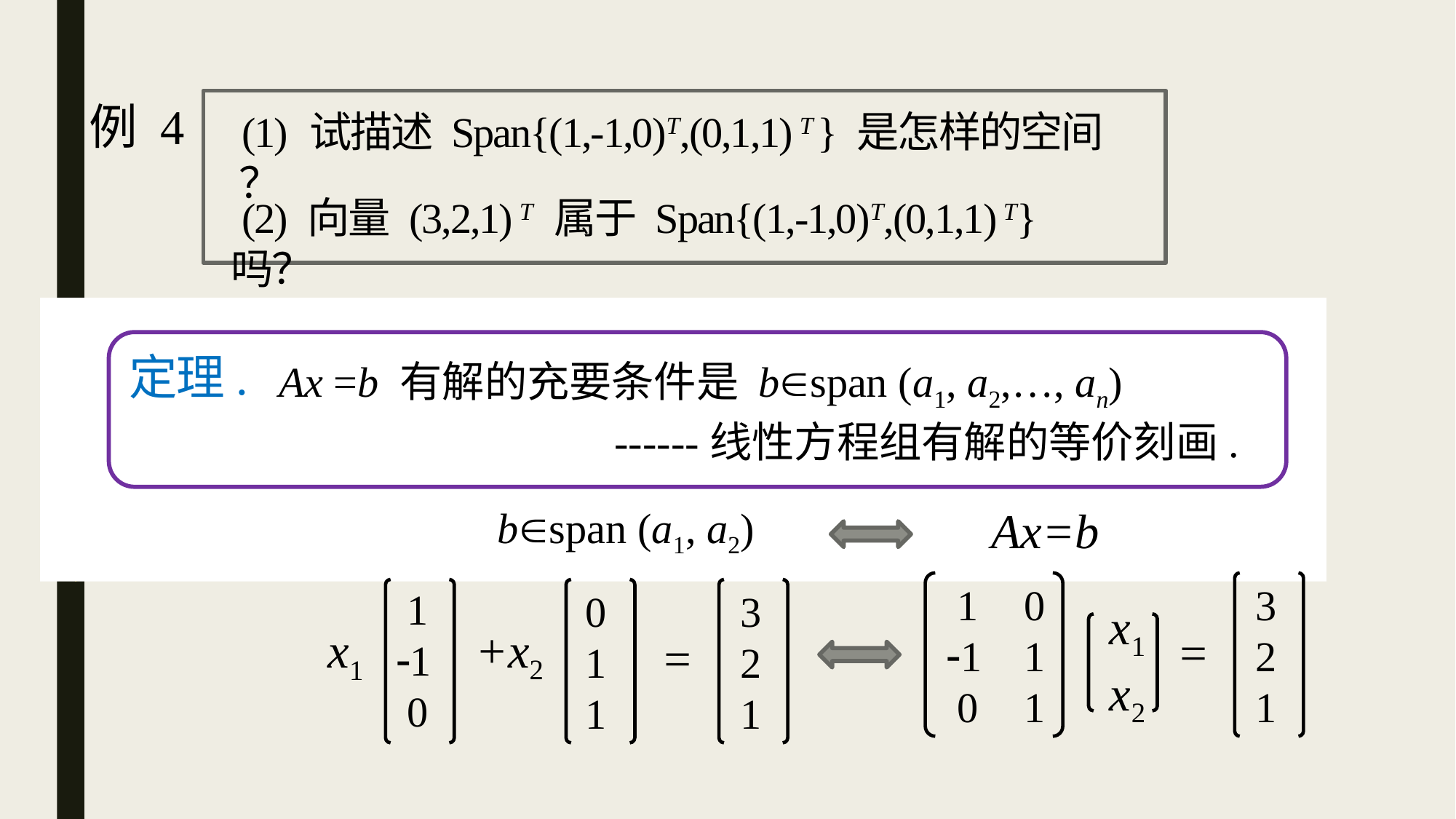

例 4
 (1) 试描述 Span{(1,-1,0)T,(0,1,1) T } 是怎样的空间 ？
 (2) 向量 (3,2,1) T 属于 Span{(1,-1,0)T,(0,1,1) T} 吗？

(1) 答：它是一个过原点、点(1,-1,0)
和点 (0,1,1) 的平面。

定理.
Ax =b 有解的充要条件是 b∈span (a1, a2,…, an)

------线性方程组有解的等价刻画.
(2)
Ax=b
b∈span (a1, a2)
等价于以下线性方程组是否有解？

 1
−1
 0
0
1
1

3
2
1
 1
−1
 0

0
1
1

3
2
1
x1
x2

+x2
x1

=
=